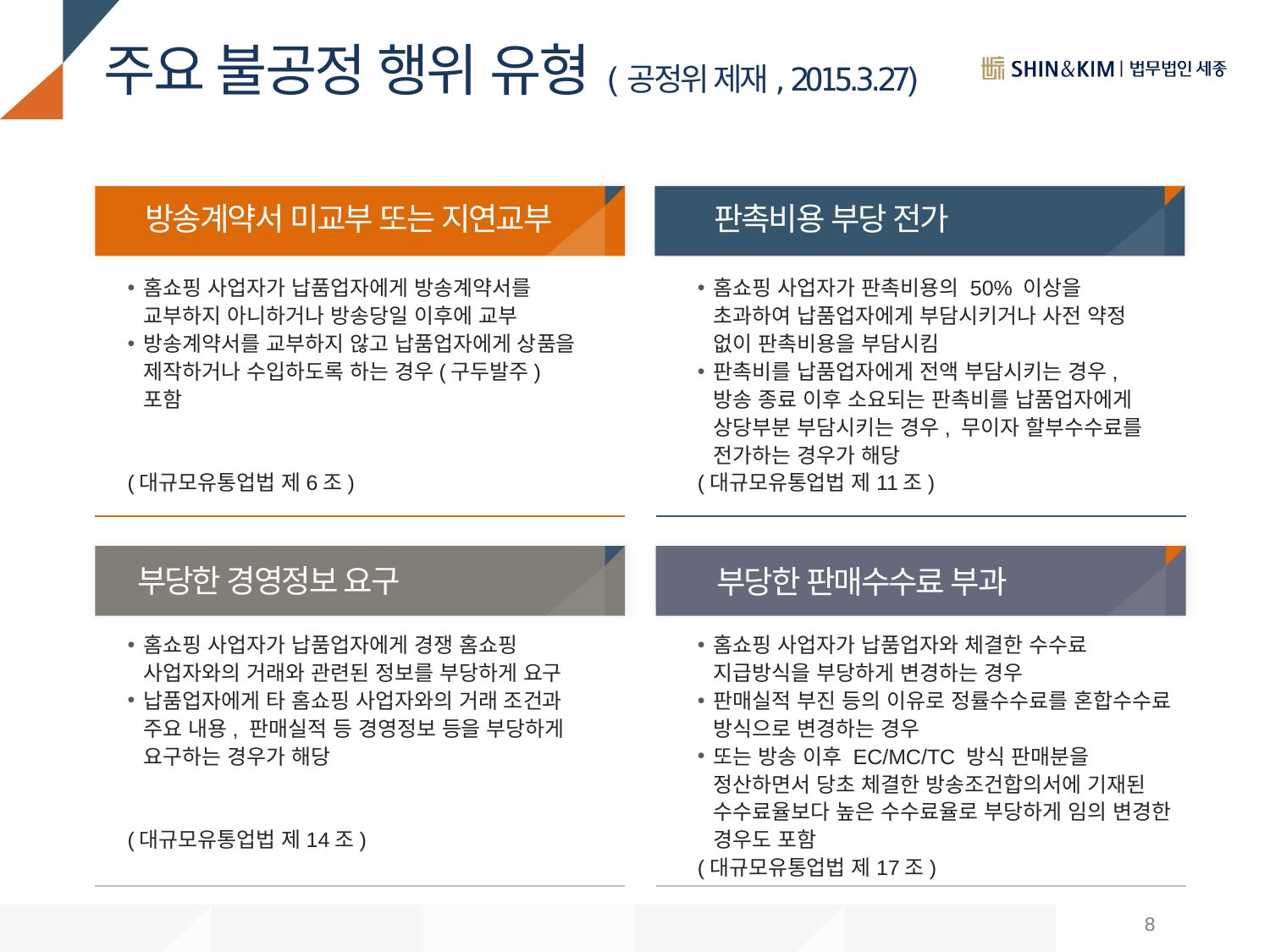

# 주요 불공정 행위 유형 (공정위 제재, 2015.3.27)

방송계약서 미교부 또는 지연교부
판촉비용 부당 전가
홈쇼핑 사업자가 납품업자에게 방송계약서를 교부하지 아니하거나 방송당일 이후에 교부
방송계약서를 교부하지 않고 납품업자에게 상품을 제작하거나 수입하도록 하는 경우(구두발주) 포함

(대규모유통업법 제6조)
홈쇼핑 사업자가 판촉비용의 50% 이상을 초과하여 납품업자에게 부담시키거나 사전 약정 없이 판촉비용을 부담시킴
판촉비를 납품업자에게 전액 부담시키는 경우, 방송 종료 이후 소요되는 판촉비를 납품업자에게 상당부분 부담시키는 경우, 무이자 할부수수료를 전가하는 경우가 해당
(대규모유통업법 제11조)

부당한 경영정보 요구
부당한 판매수수료 부과
홈쇼핑 사업자가 납품업자에게 경쟁 홈쇼핑 사업자와의 거래와 관련된 정보를 부당하게 요구
납품업자에게 타 홈쇼핑 사업자와의 거래 조건과 주요 내용, 판매실적 등 경영정보 등을 부당하게 요구하는 경우가 해당

(대규모유통업법 제14조)
홈쇼핑 사업자가 납품업자와 체결한 수수료 지급방식을 부당하게 변경하는 경우
판매실적 부진 등의 이유로 정률수수료를 혼합수수료 방식으로 변경하는 경우
또는 방송 이후 EC/MC/TC 방식 판매분을 정산하면서 당초 체결한 방송조건합의서에 기재된 수수료율보다 높은 수수료율로 부당하게 임의 변경한 경우도 포함
(대규모유통업법 제17조)